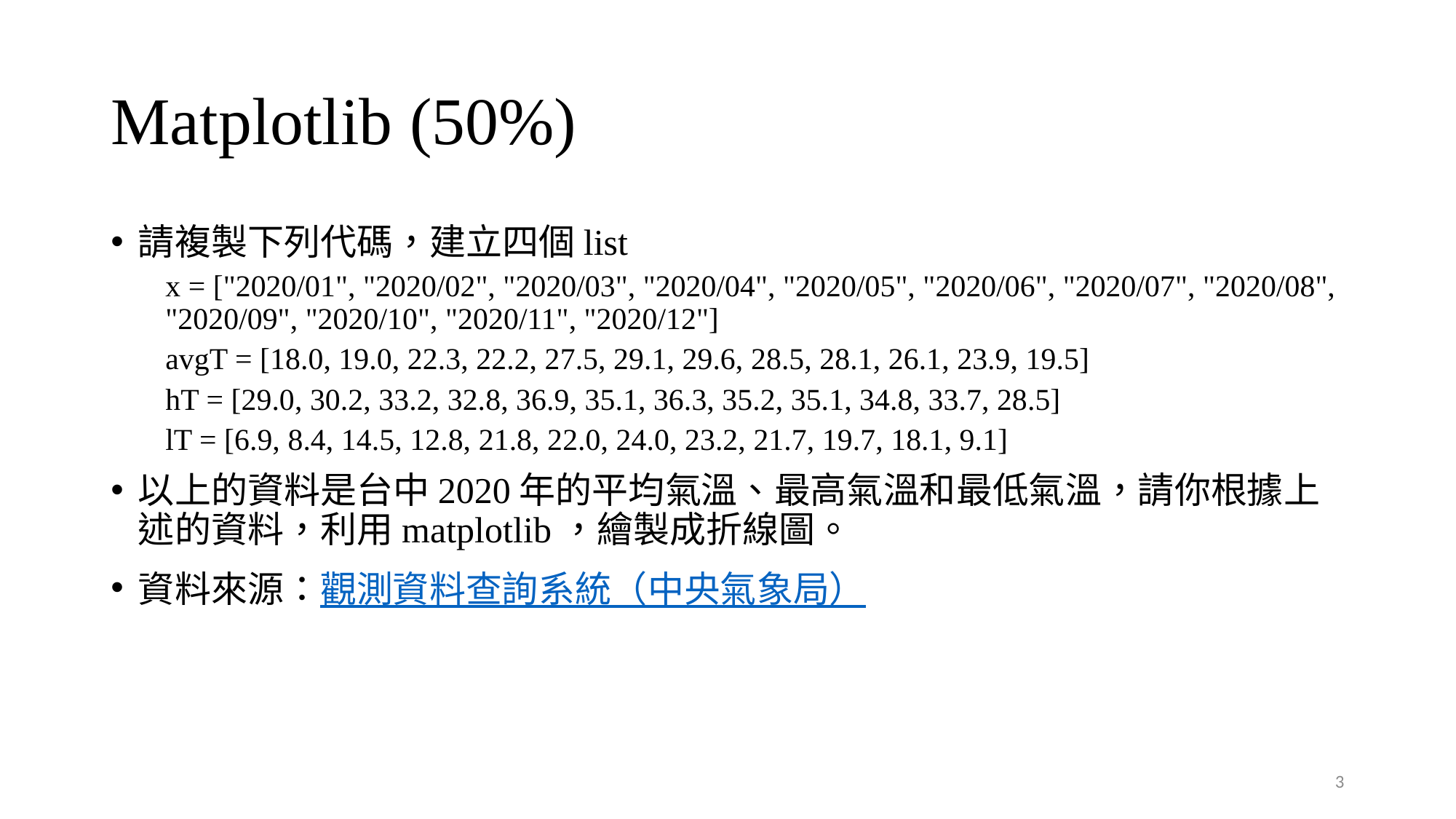

# Matplotlib (50%)
請複製下列代碼，建立四個list
x = ["2020/01", "2020/02", "2020/03", "2020/04", "2020/05", "2020/06", "2020/07", "2020/08", "2020/09", "2020/10", "2020/11", "2020/12"]
avgT = [18.0, 19.0, 22.3, 22.2, 27.5, 29.1, 29.6, 28.5, 28.1, 26.1, 23.9, 19.5]
hT = [29.0, 30.2, 33.2, 32.8, 36.9, 35.1, 36.3, 35.2, 35.1, 34.8, 33.7, 28.5]
lT = [6.9, 8.4, 14.5, 12.8, 21.8, 22.0, 24.0, 23.2, 21.7, 19.7, 18.1, 9.1]
以上的資料是台中2020年的平均氣溫、最高氣溫和最低氣溫，請你根據上述的資料，利用matplotlib，繪製成折線圖。
資料來源：觀測資料查詢系統（中央氣象局）
3